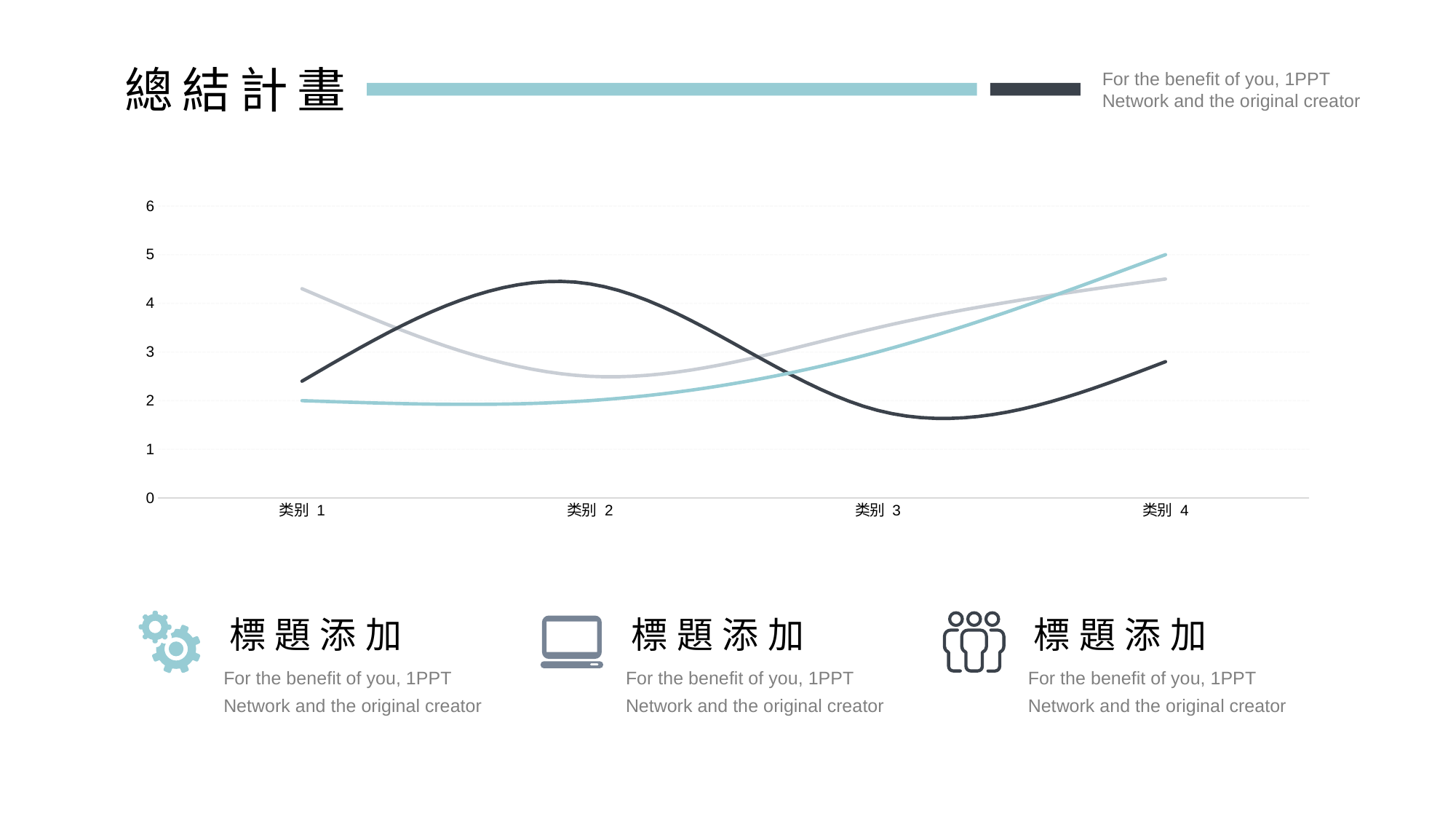

總結計畫
For the benefit of you, 1PPT Network and the original creator

### Chart

| Category | 系列 1 | 系列 2 | 系列 3 |
|---|---|---|---|
| 类别 1 | 4.3 | 2.4 | 2.0 |
| 类别 2 | 2.5 | 4.4 | 2.0 |
| 类别 3 | 3.5 | 1.8 | 3.0 |
| 类别 4 | 4.5 | 2.8 | 5.0 |
標題添加
For the benefit of you, 1PPT Network and the original creator
標題添加
For the benefit of you, 1PPT Network and the original creator
標題添加
For the benefit of you, 1PPT Network and the original creator